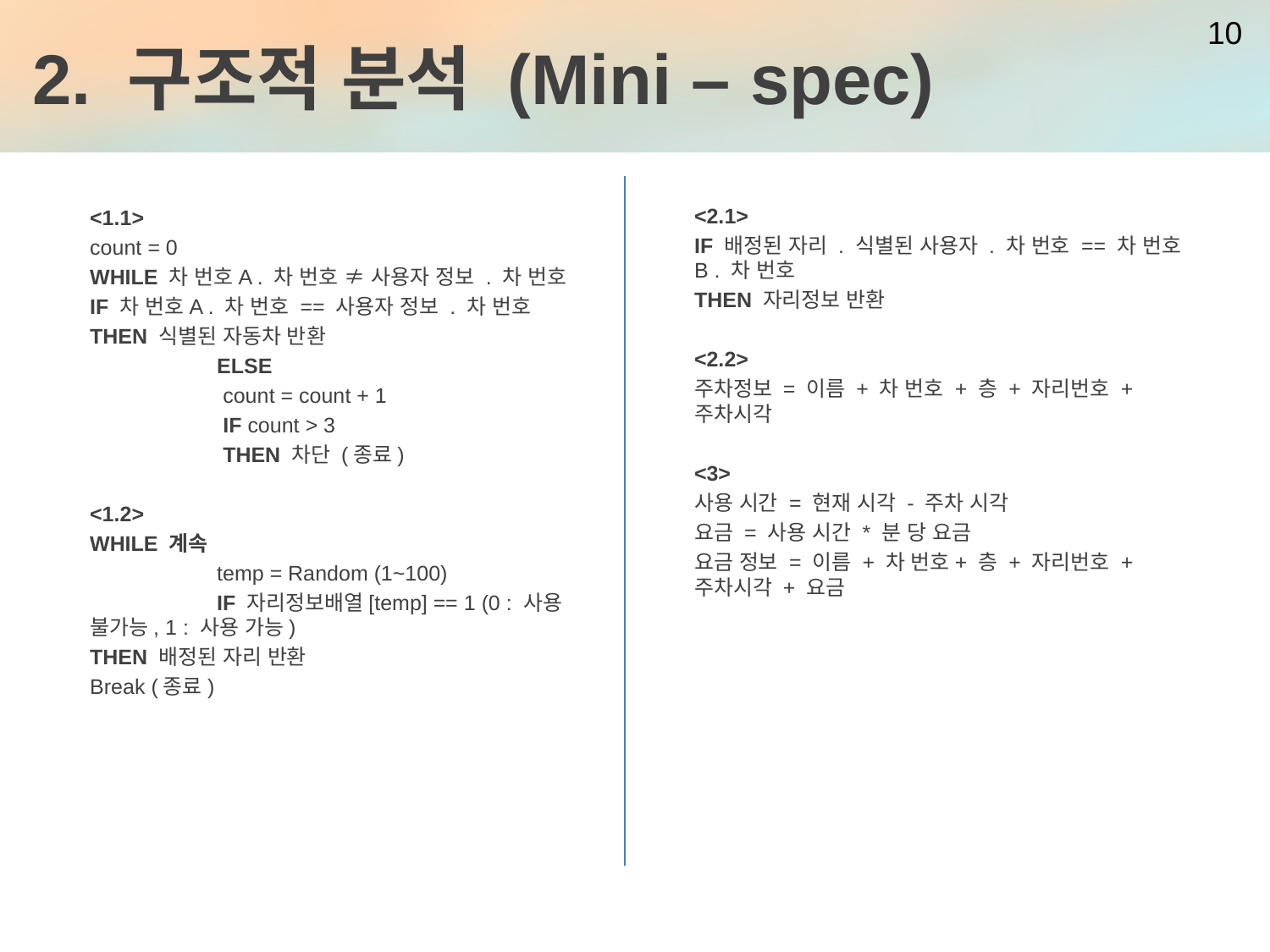

# 2. 구조적 분석 (Mini – spec)
10
<2.1>
IF 배정된 자리 . 식별된 사용자 . 차 번호 == 차 번호 B . 차 번호
THEN 자리정보 반환

<2.2>
주차정보 = 이름 + 차 번호 + 층 + 자리번호 + 주차시각

<3>
사용 시간 = 현재 시각 - 주차 시각
요금 = 사용 시간 * 분 당 요금
요금 정보 = 이름 + 차 번호+ 층 + 자리번호 + 주차시각 + 요금

<1.1>
count = 0
WHILE 차 번호A . 차 번호 ≠ 사용자 정보 . 차 번호
IF 차 번호A . 차 번호 == 사용자 정보 . 차 번호
THEN 식별된 자동차 반환
	ELSE
	 count = count + 1
	 IF count > 3
	 THEN 차단 (종료)

<1.2>
WHILE 계속
	temp = Random (1~100)
	IF 자리정보배열[temp] == 1 (0 : 사용 불가능, 1 : 사용 가능)
THEN 배정된 자리 반환
Break (종료)